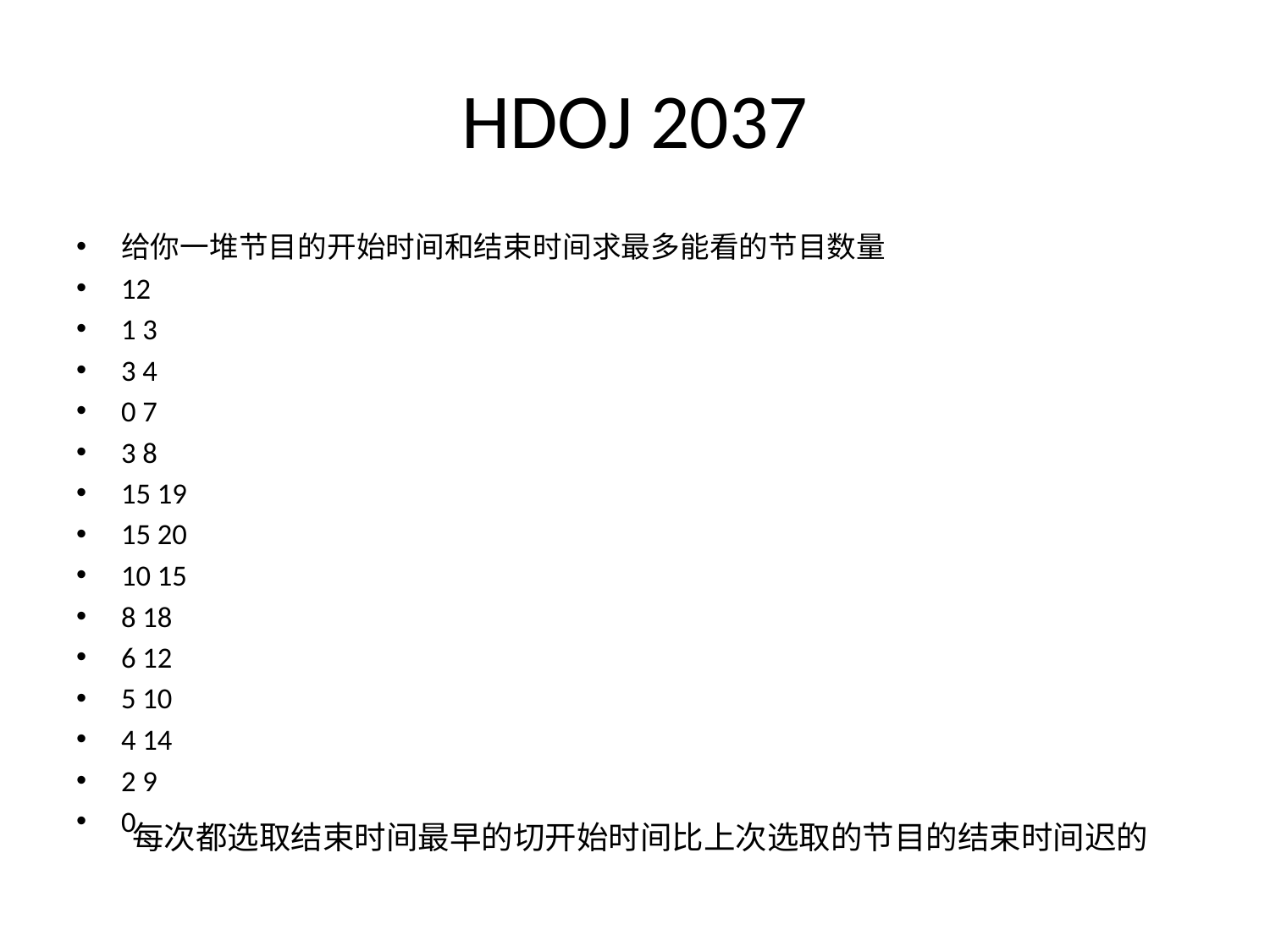

# HDOJ 2037
给你一堆节目的开始时间和结束时间求最多能看的节目数量
12
1 3
3 4
0 7
3 8
15 19
15 20
10 15
8 18
6 12
5 10
4 14
2 9
0
每次都选取结束时间最早的切开始时间比上次选取的节目的结束时间迟的